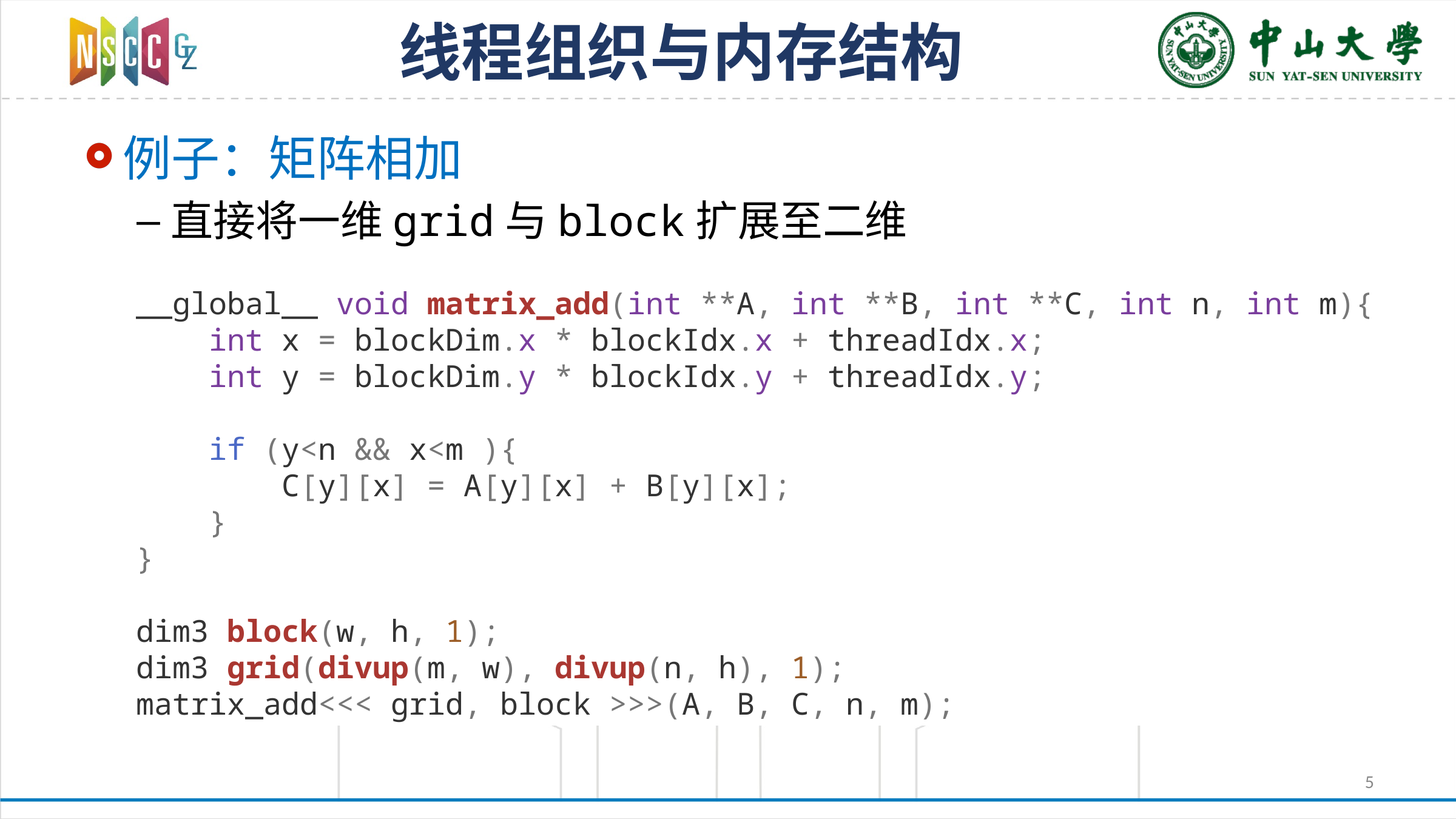

# 线程组织与内存结构
例子：矩阵相加
直接将一维grid与block扩展至二维

__global__ void matrix_add(int **A, int **B, int **C, int n, int m){
    int x = blockDim.x * blockIdx.x + threadIdx.x;
    int y = blockDim.y * blockIdx.y + threadIdx.y;
    if (y<n && x<m ){
        C[y][x] = A[y][x] + B[y][x];
    }
}
dim3 block(w, h, 1);
dim3 grid(divup(m, w), divup(n, h), 1);
matrix_add<<< grid, block >>>(A, B, C, n, m);
5